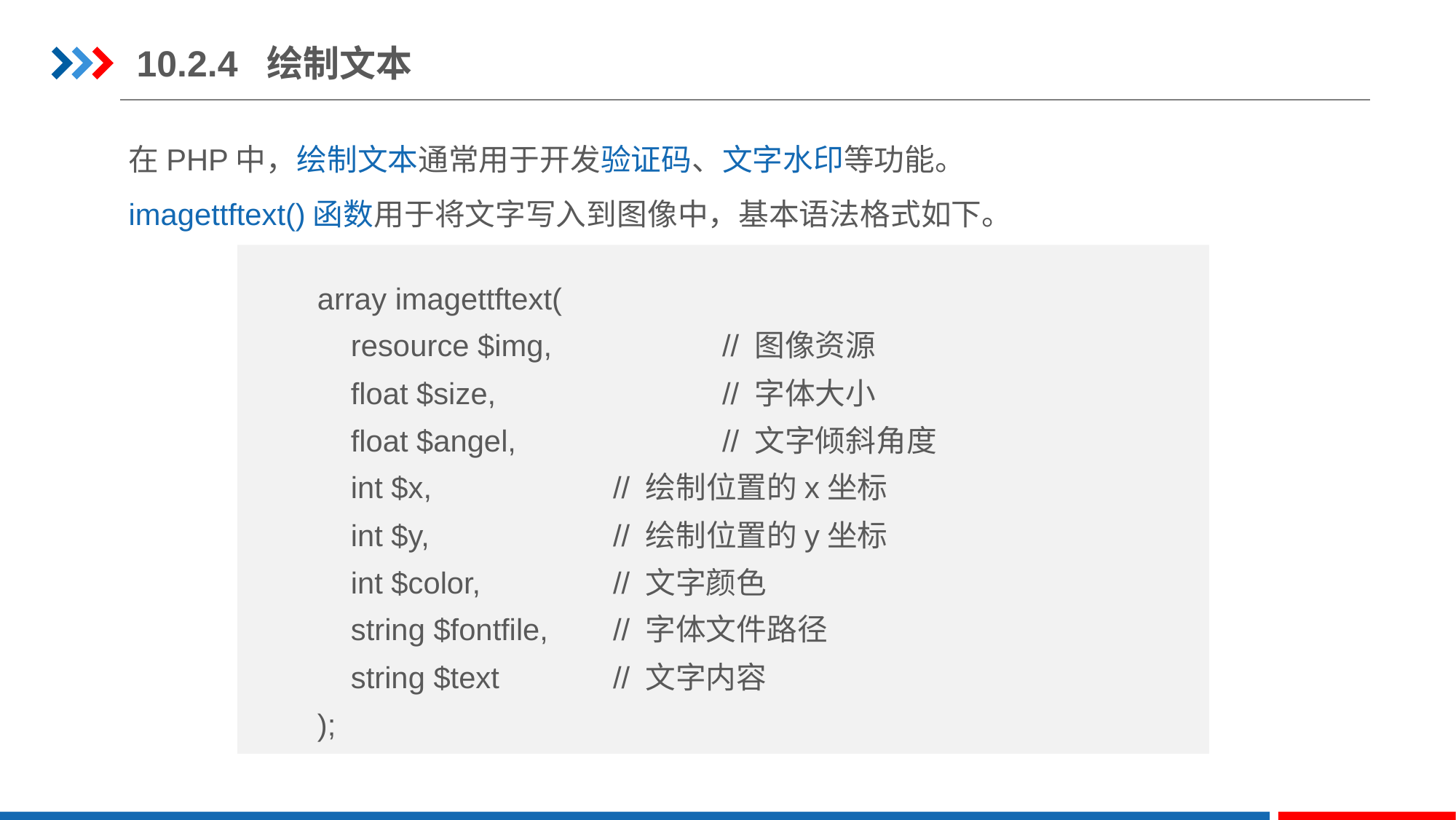

10.2.4  绘制文本
在PHP中，绘制文本通常用于开发验证码、文字水印等功能。
imagettftext()函数用于将文字写入到图像中，基本语法格式如下。

array imagettftext(
    resource $img, 		// 图像资源
    float $size, 		// 字体大小
    float $angel, 		// 文字倾斜角度
    int $x, 		// 绘制位置的x坐标
    int $y, 		// 绘制位置的y坐标
    int $color, 		// 文字颜色
    string $fontfile, 	// 字体文件路径
    string $text		// 文字内容
);